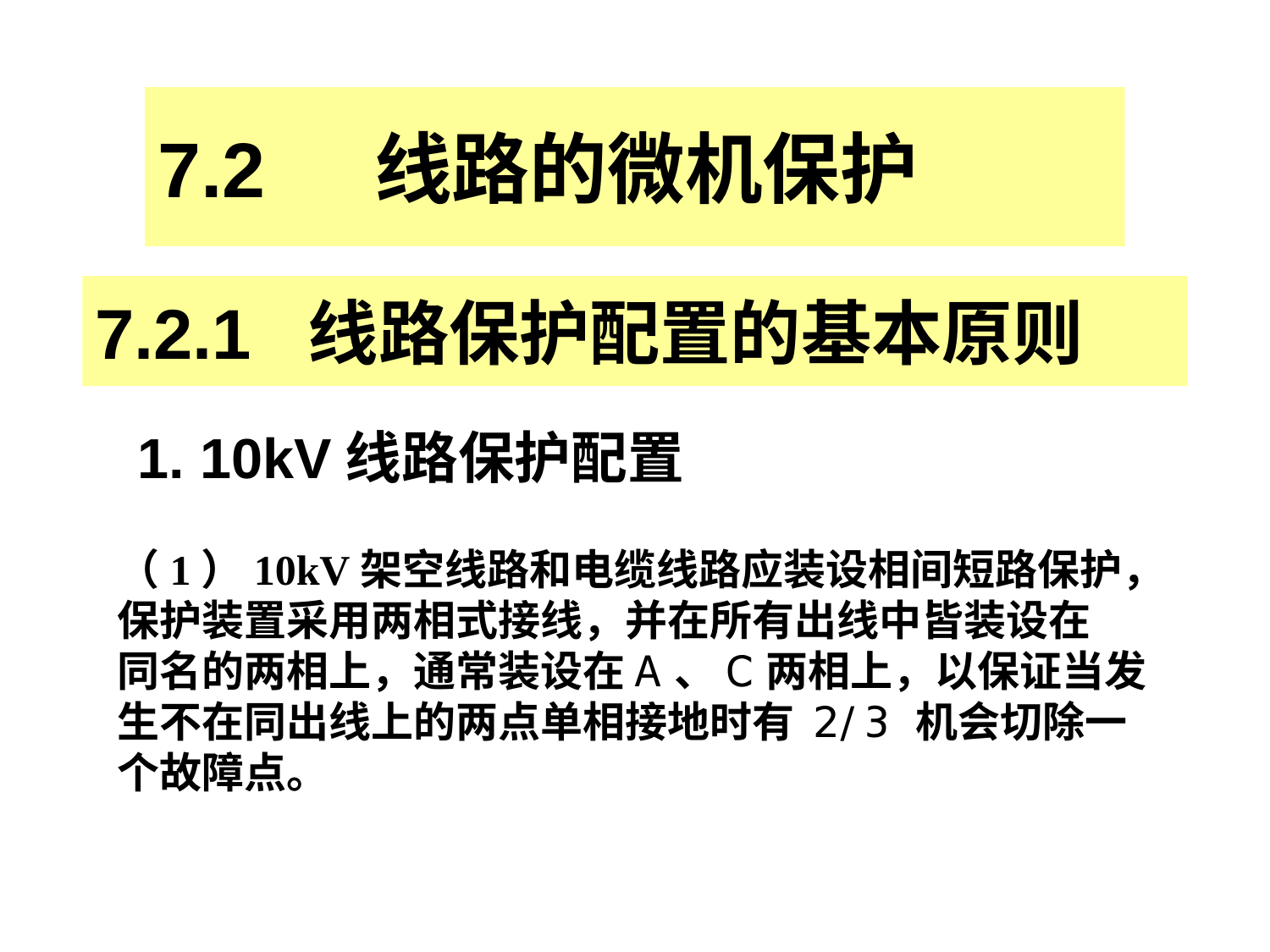

# 7.2    线路的微机保护
7.2.1  线路保护配置的基本原则
1. 10kV线路保护配置
（1）10kV架空线路和电缆线路应装设相间短路保护，
保护装置采用两相式接线，并在所有出线中皆装设在
同名的两相上，通常装设在A、C两相上，以保证当发
生不在同出线上的两点单相接地时有 2/3 机会切除一
个故障点。